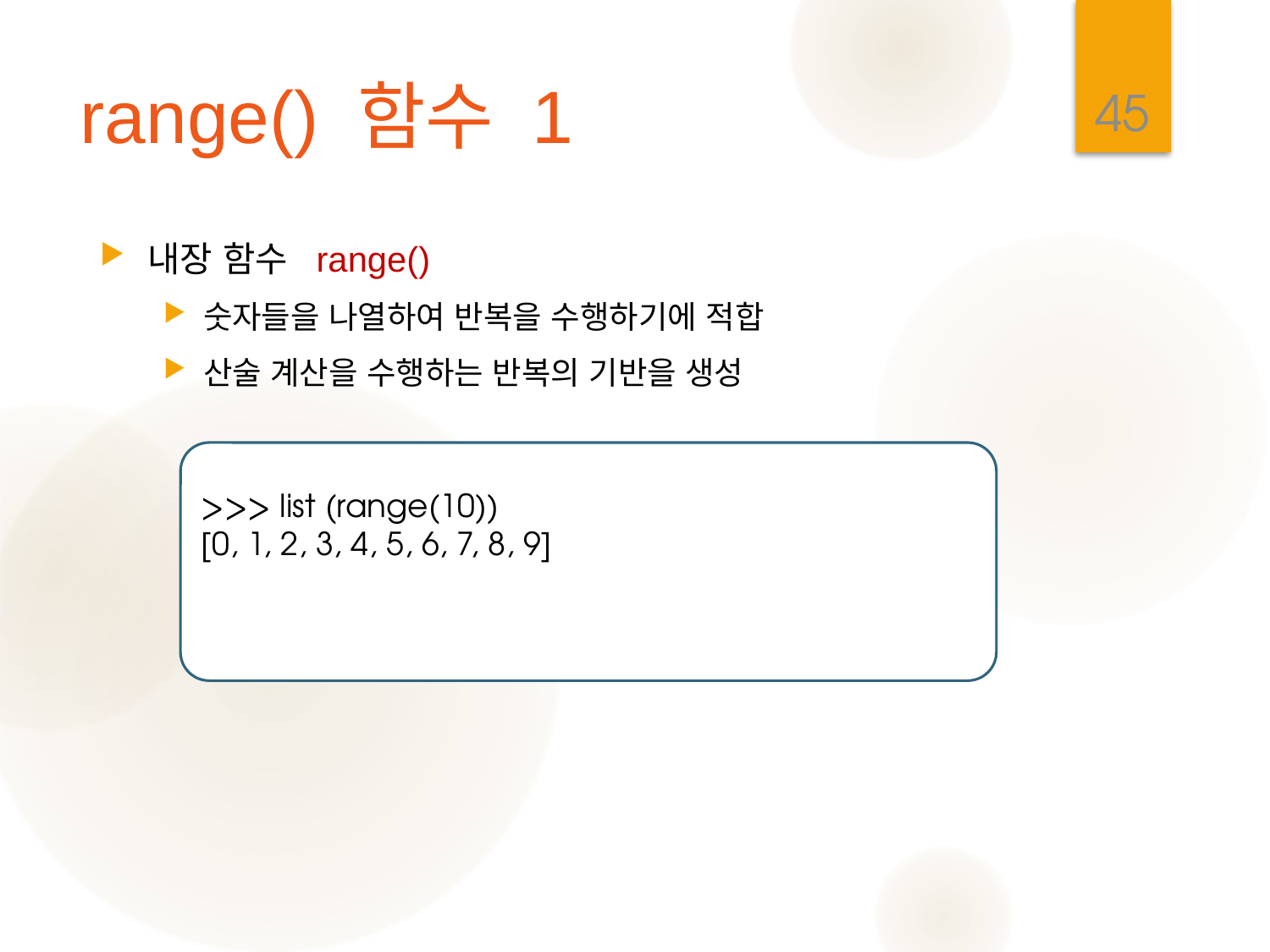

45
# range() 함수 1
내장 함수  range()
숫자들을 나열하여 반복을 수행하기에 적합
산술 계산을 수행하는 반복의 기반을 생성

>>> list (range(10))
[0, 1, 2, 3, 4, 5, 6, 7, 8, 9]